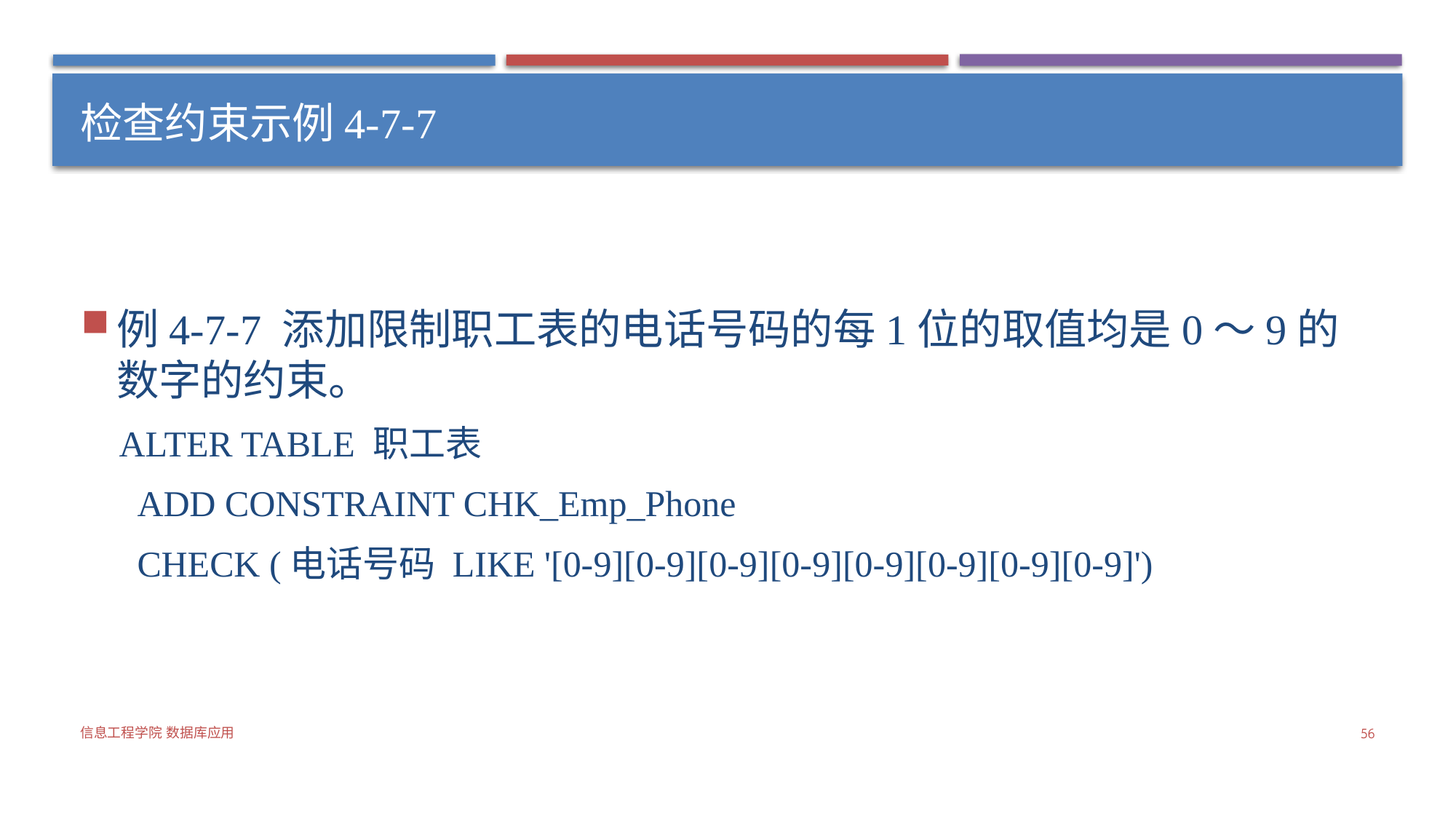

# 检查约束示例4-7-7
例4-7-7 添加限制职工表的电话号码的每1位的取值均是0～9的数字的约束。
ALTER TABLE 职工表
  ADD CONSTRAINT CHK_Emp_Phone
  CHECK (电话号码 LIKE '[0-9][0-9][0-9][0-9][0-9][0-9][0-9][0-9]')
信息工程学院 数据库应用
56